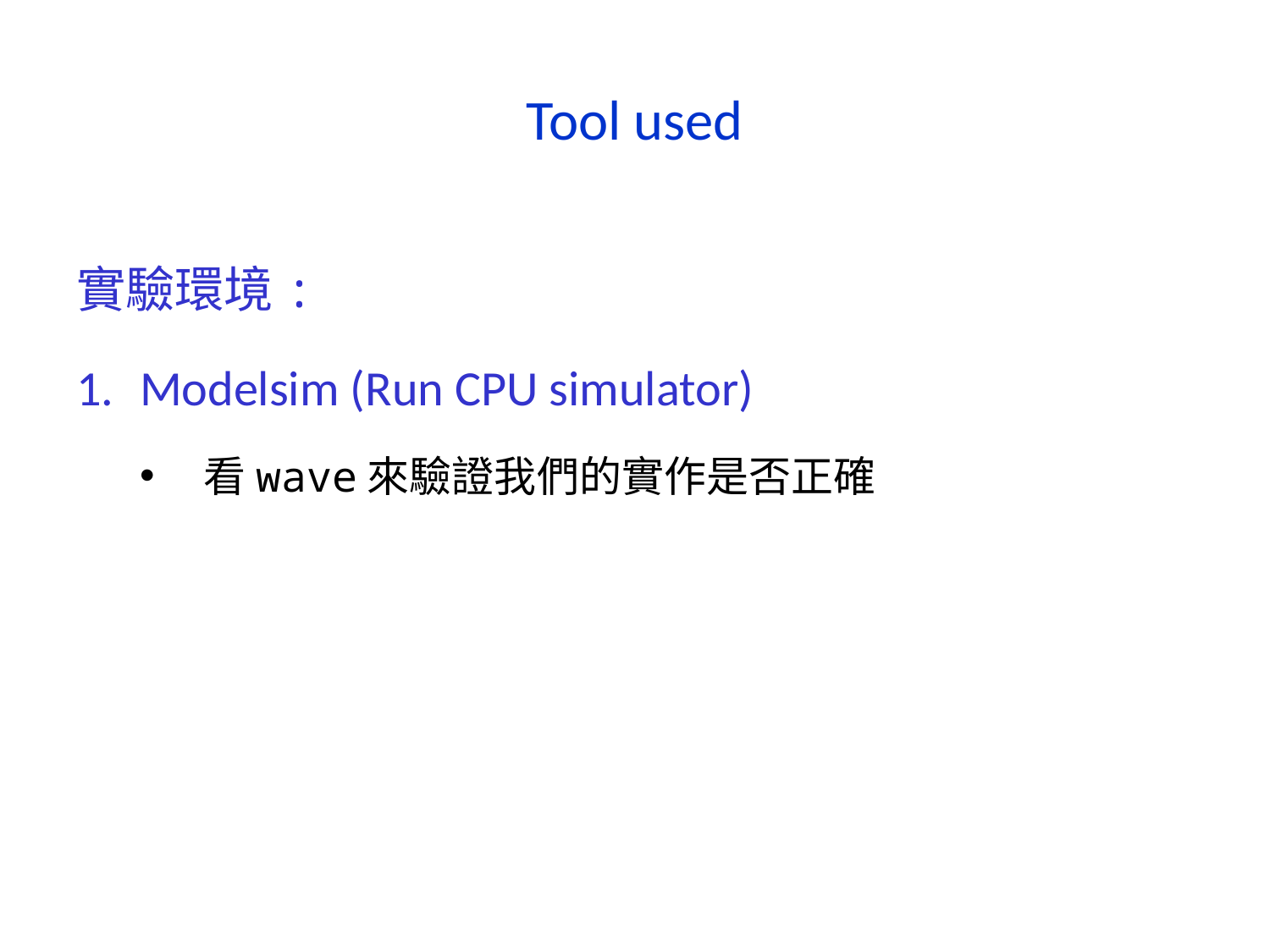

# Tool used
實驗環境:
Modelsim (Run CPU simulator)
看wave來驗證我們的實作是否正確